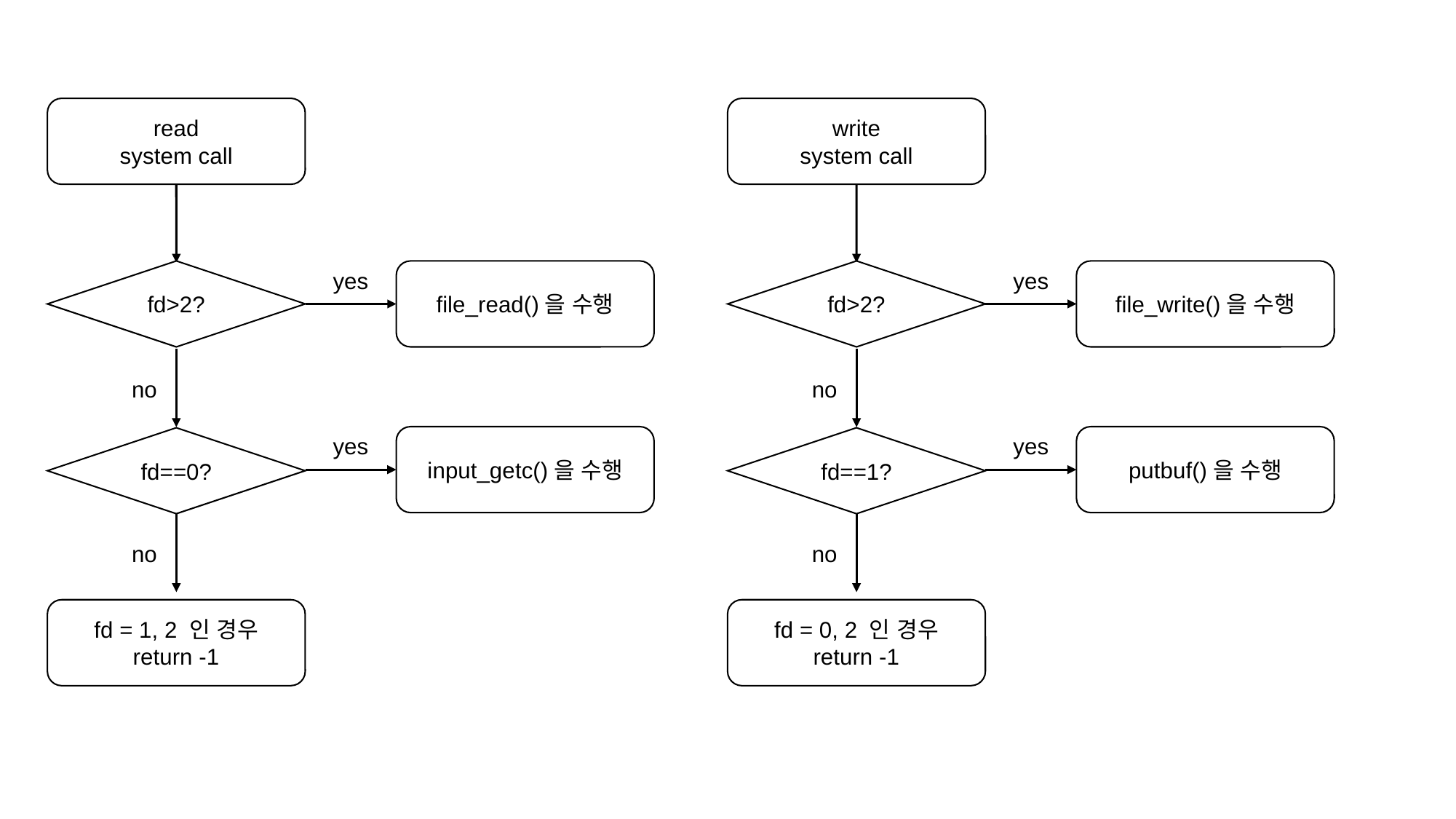

read
system call
write
system call
fd>2?
yes
file_read()을 수행
fd>2?
yes
file_write()을 수행
no
no
yes
input_getc()을 수행
yes
putbuf()을 수행
fd==0?
fd==1?
no
no
fd = 1, 2 인 경우 return -1
fd = 0, 2 인 경우 return -1